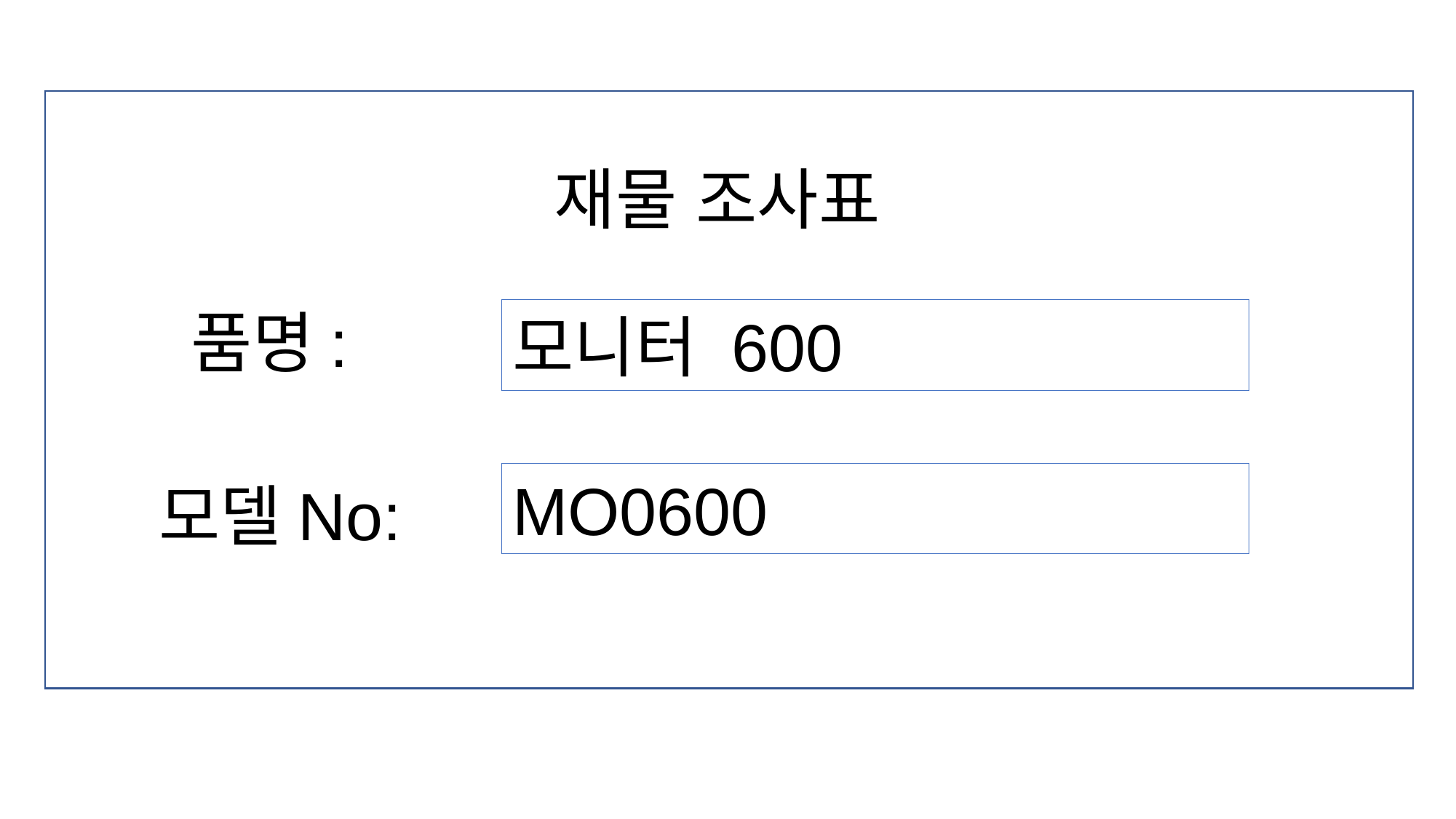

재물 조사표
품명:
모니터 600
MO0600
모델No: